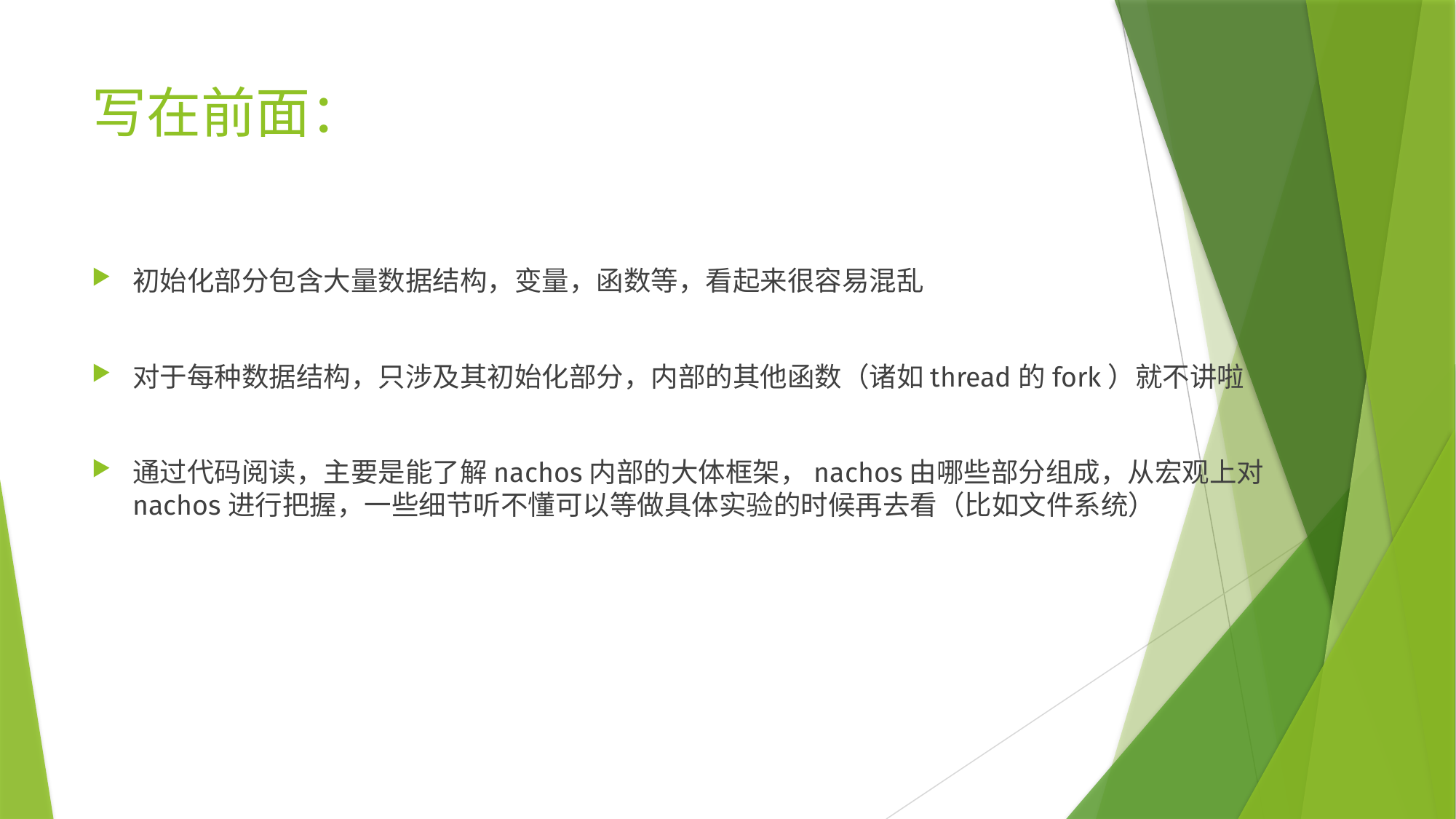

# 写在前面：
初始化部分包含大量数据结构，变量，函数等，看起来很容易混乱

对于每种数据结构，只涉及其初始化部分，内部的其他函数（诸如thread的fork）就不讲啦

通过代码阅读，主要是能了解nachos内部的大体框架，nachos由哪些部分组成，从宏观上对nachos进行把握，一些细节听不懂可以等做具体实验的时候再去看（比如文件系统）